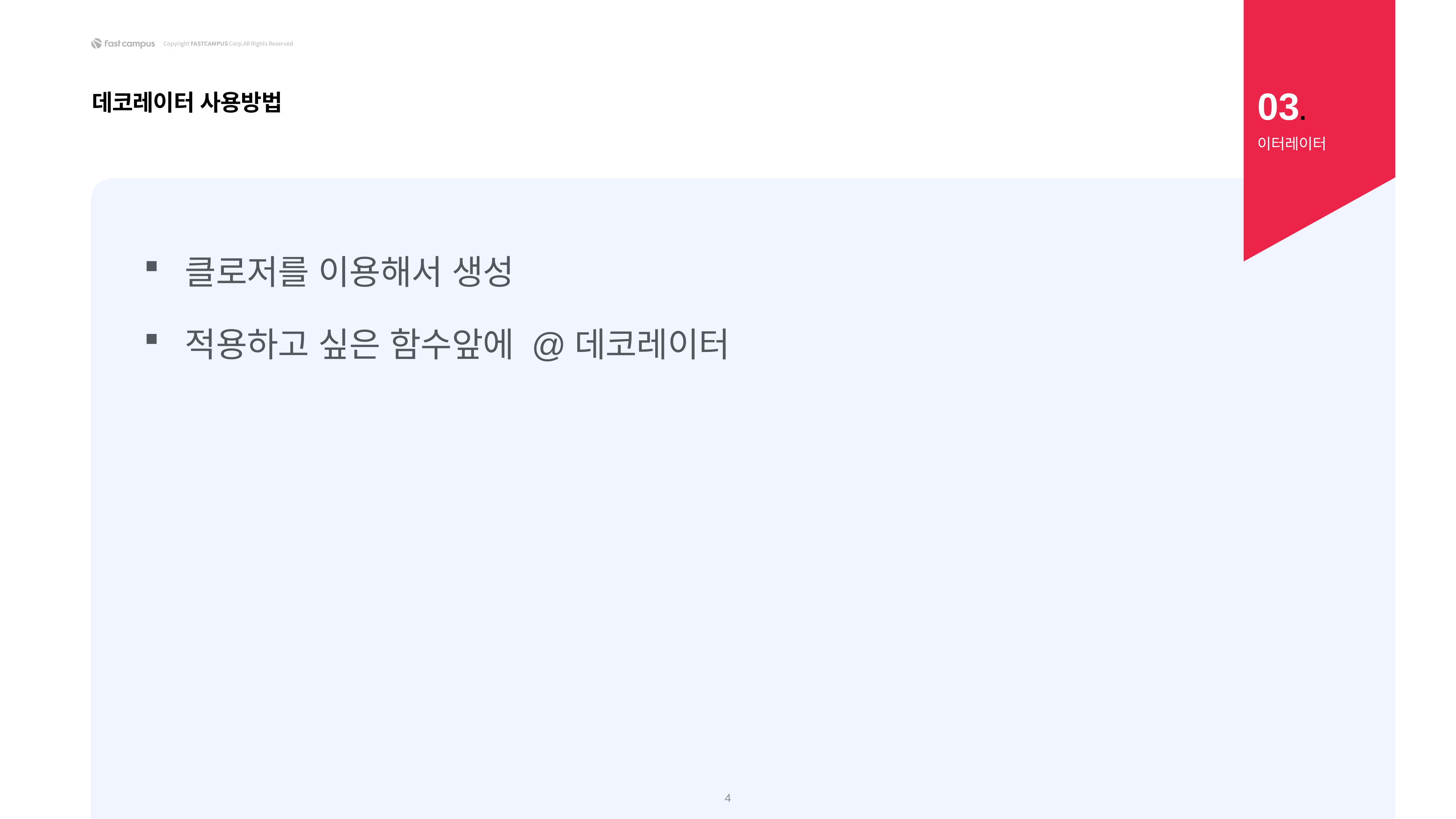

03.
데코레이터 사용방법
이터레이터
클로저를 이용해서 생성
적용하고 싶은 함수앞에 @데코레이터
4